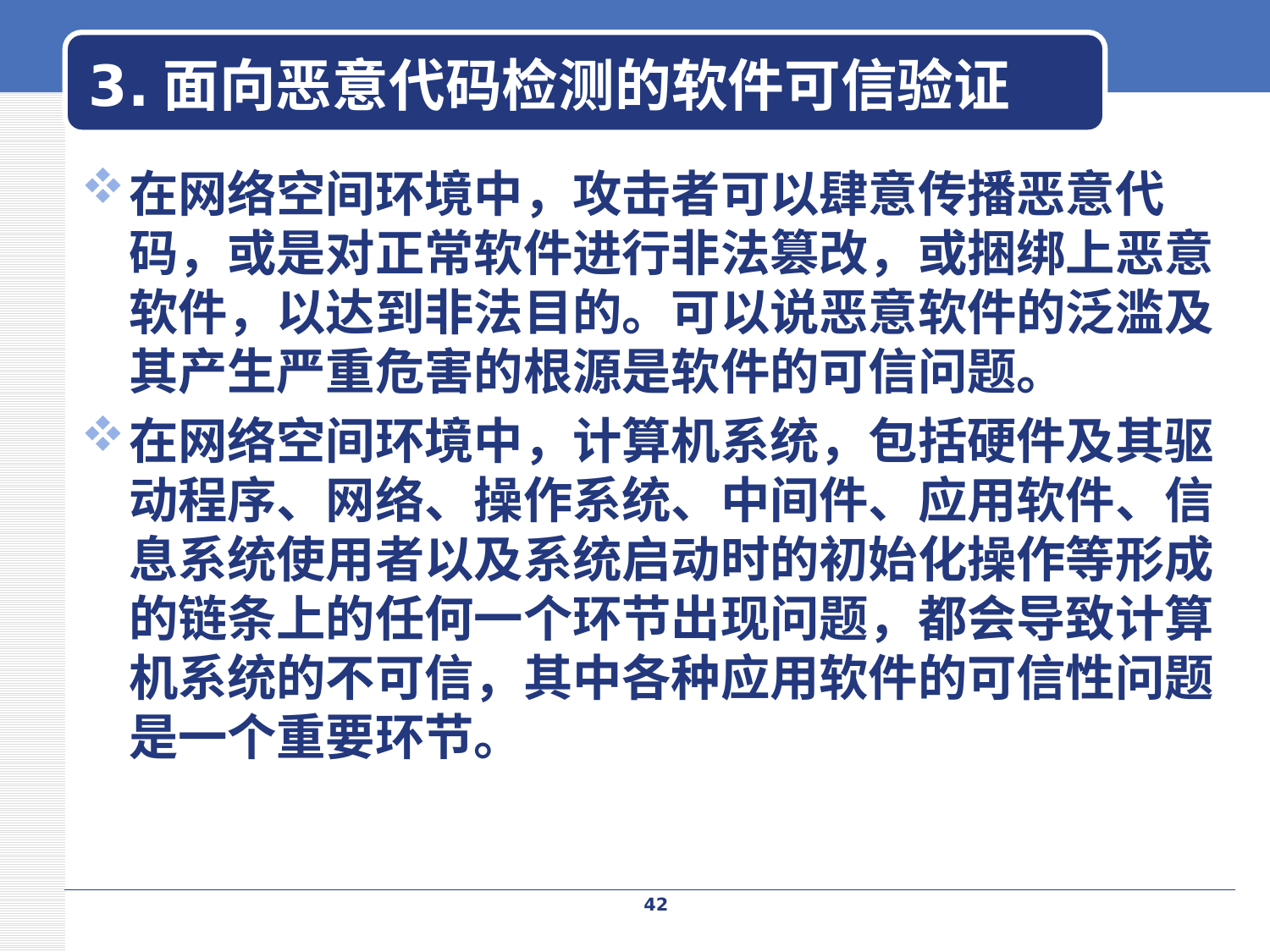

# 3.面向恶意代码检测的软件可信验证
在网络空间环境中，攻击者可以肆意传播恶意代码，或是对正常软件进行非法篡改，或捆绑上恶意软件，以达到非法目的。可以说恶意软件的泛滥及其产生严重危害的根源是软件的可信问题。
在网络空间环境中，计算机系统，包括硬件及其驱动程序、网络、操作系统、中间件、应用软件、信息系统使用者以及系统启动时的初始化操作等形成的链条上的任何一个环节出现问题，都会导致计算机系统的不可信，其中各种应用软件的可信性问题是一个重要环节。
42